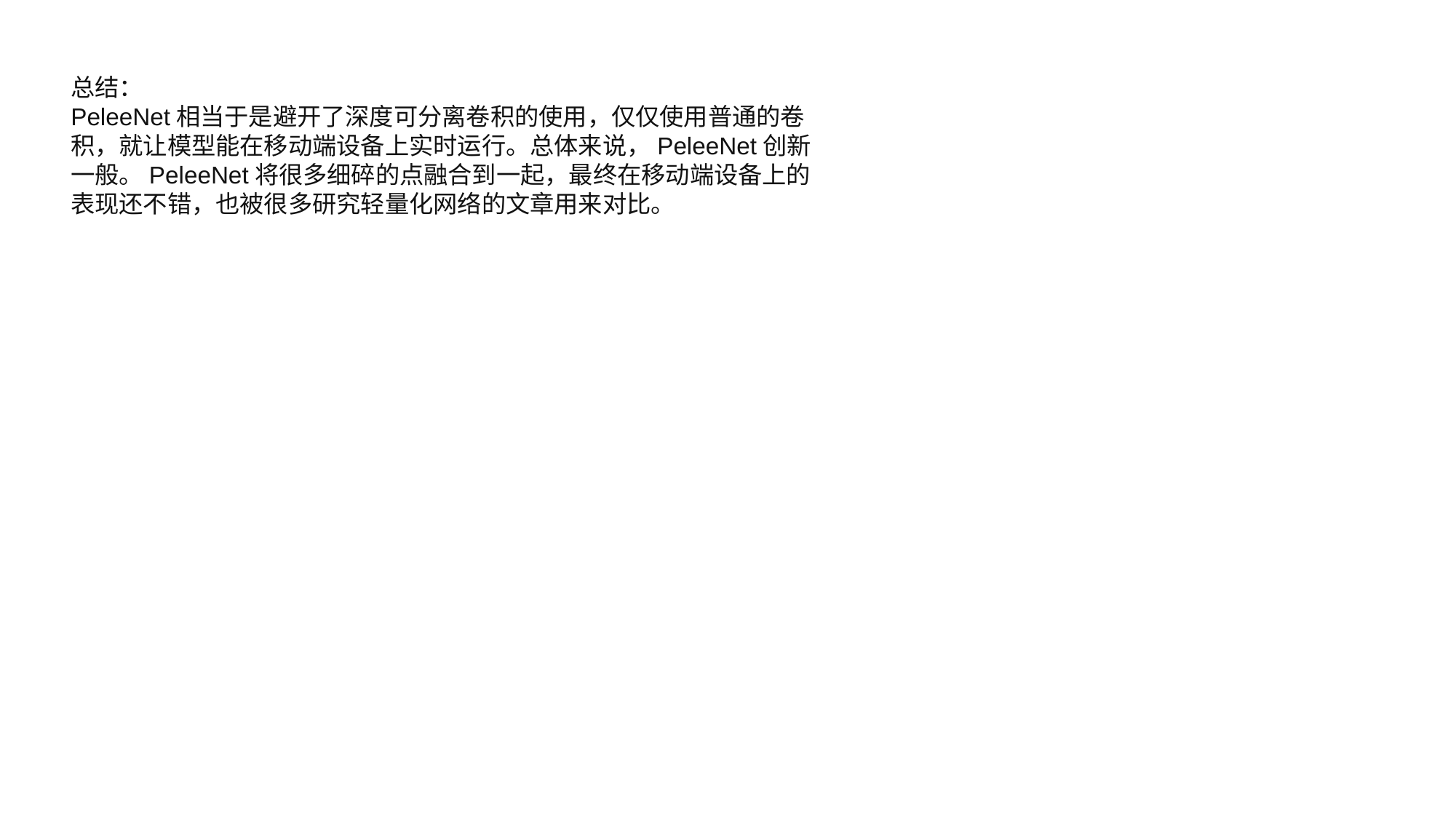

总结：
PeleeNet相当于是避开了深度可分离卷积的使用，仅仅使用普通的卷积，就让模型能在移动端设备上实时运行。总体来说，PeleeNet创新一般。PeleeNet将很多细碎的点融合到一起，最终在移动端设备上的表现还不错，也被很多研究轻量化网络的文章用来对比。